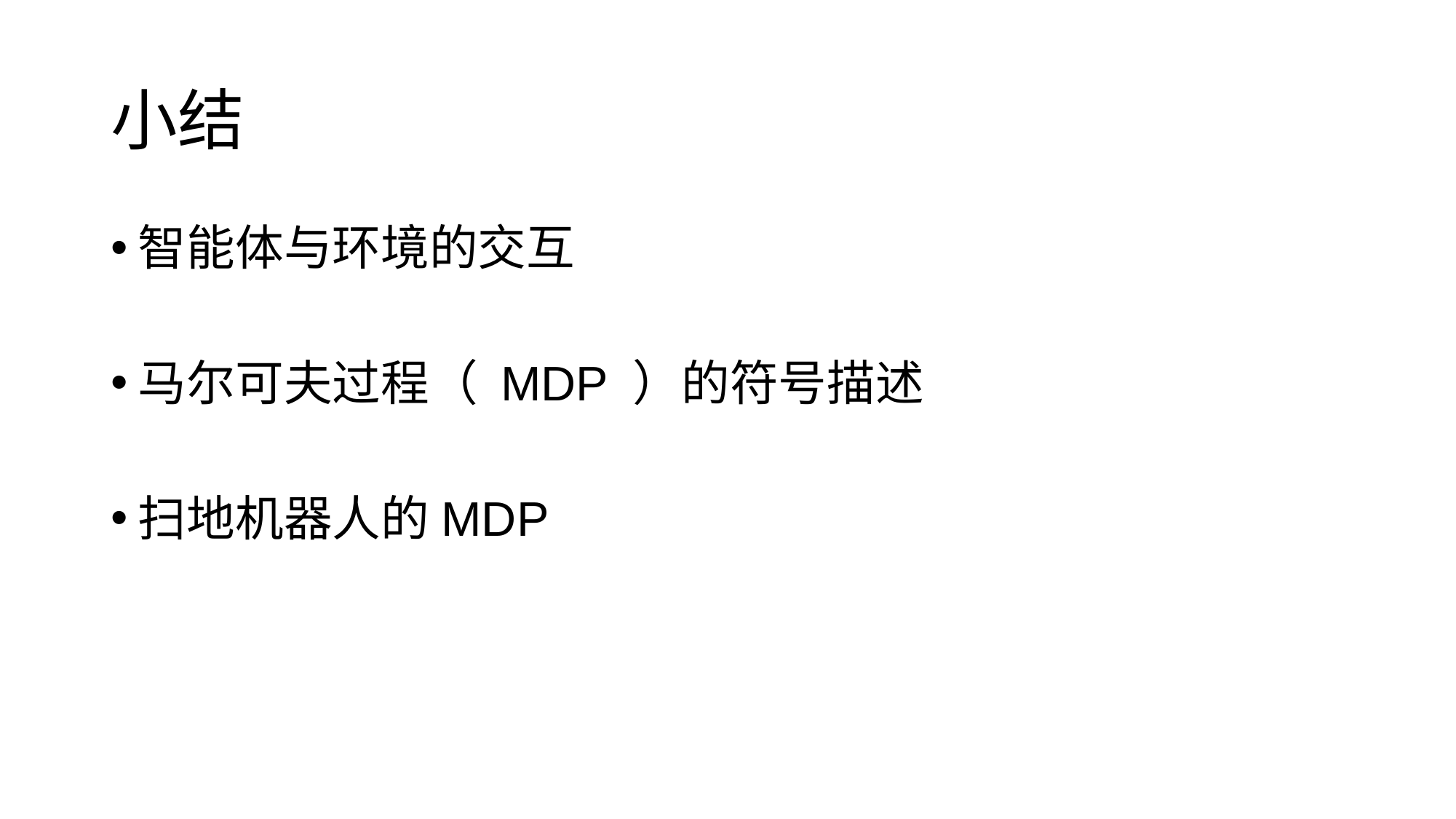

# 小结
智能体与环境的交互

马尔可夫过程（ MDP ）的符号描述

扫地机器人的MDP